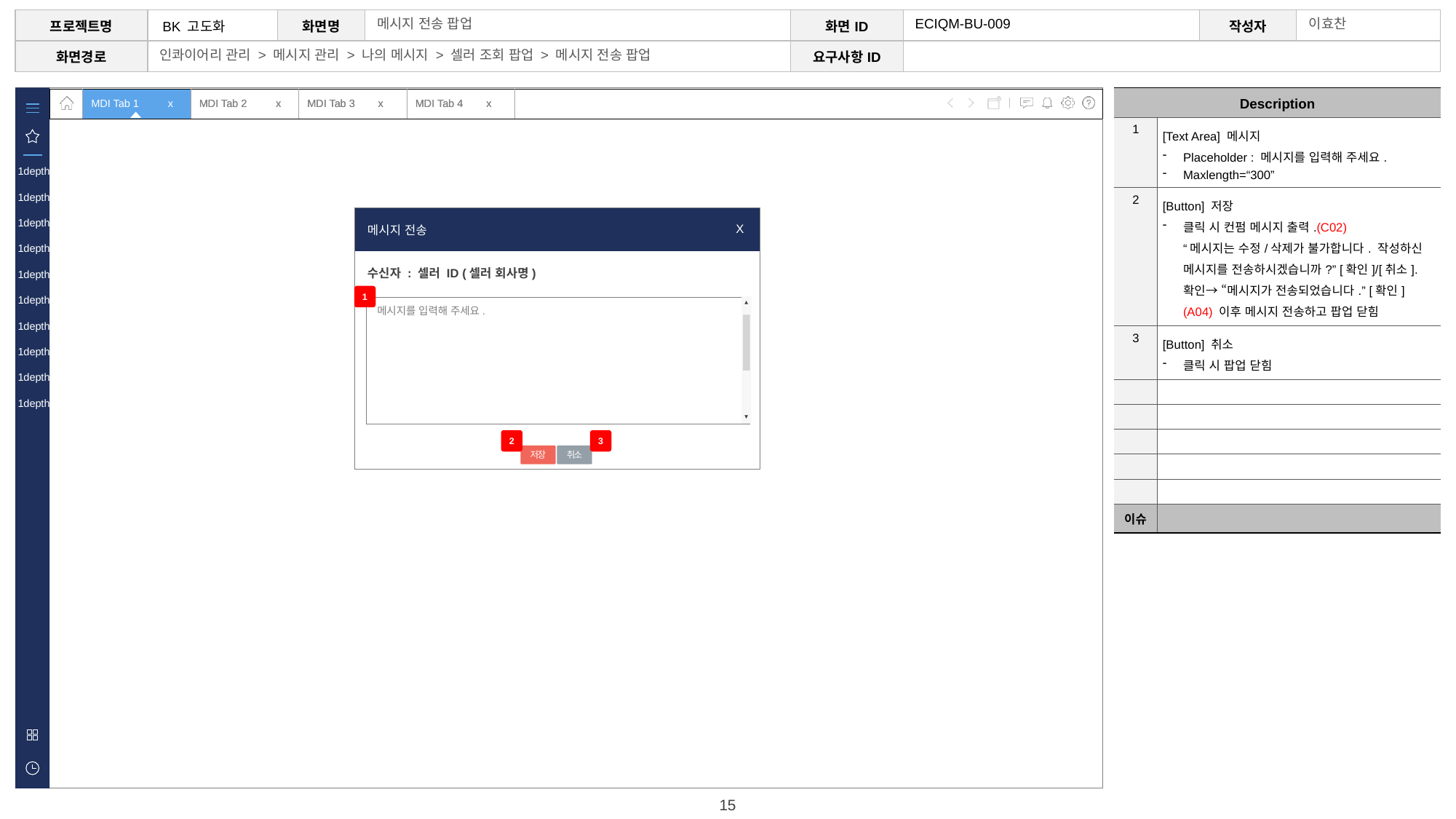

메시지 전송 팝업
ECIQM-BU-009
이효찬
인콰이어리 관리 > 메시지 관리 > 나의 메시지 > 셀러 조회 팝업 > 메시지 전송 팝업

| Description |  |
| --- | --- |
| 1 | [Text Area] 메시지 Placeholder : 메시지를 입력해 주세요. Maxlength=“300” |
| 2 | [Button] 저장 클릭 시 컨펌 메시지 출력.(C02) “메시지는 수정/삭제가 불가합니다. 작성하신 메시지를 전송하시겠습니까?” [확인]/[취소]. 확인→ “메시지가 전송되었습니다.” [확인] (A04) 이후 메시지 전송하고 팝업 닫힘 |
| 3 | [Button] 취소 클릭 시 팝업 닫힘 |
|  |  |
|  |  |
|  |  |
|  |  |
|  |  |
| 이슈 |  |
| 메시지 전송 |
| --- |
|  |
|  |
|  |
|  |
|  |
|  |
|  |
|  |
X
수신자 : 셀러 ID (셀러 회사명)
1

▼

▼
| 메시지를 입력해 주세요. |
| --- |
2
3
저장
취소